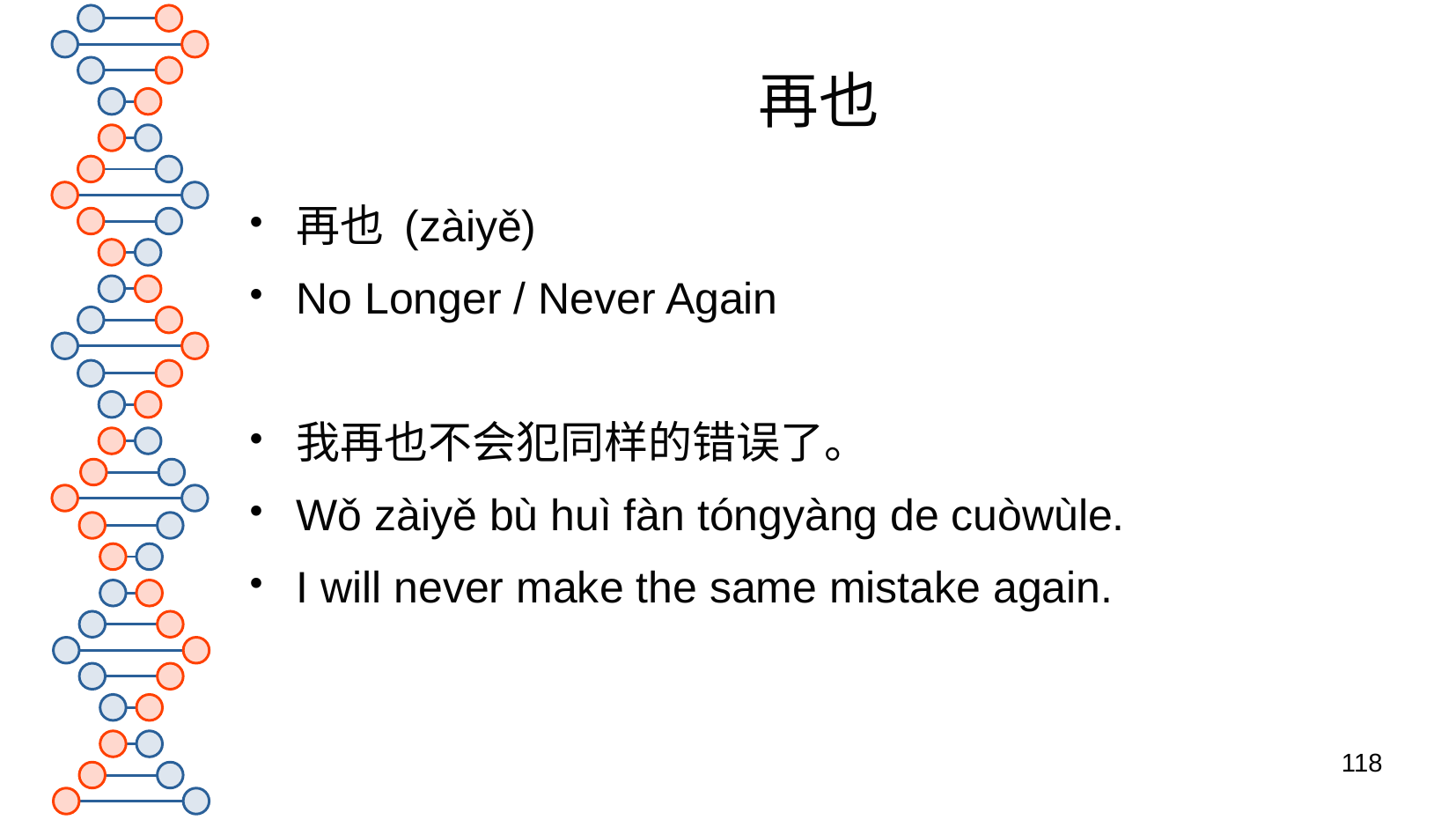

# 再也
再也 (zàiyě)
No Longer / Never Again

我再也不会犯同样的错误了。
Wǒ zàiyě bù huì fàn tóngyàng de cuòwùle.
I will never make the same mistake again.
118